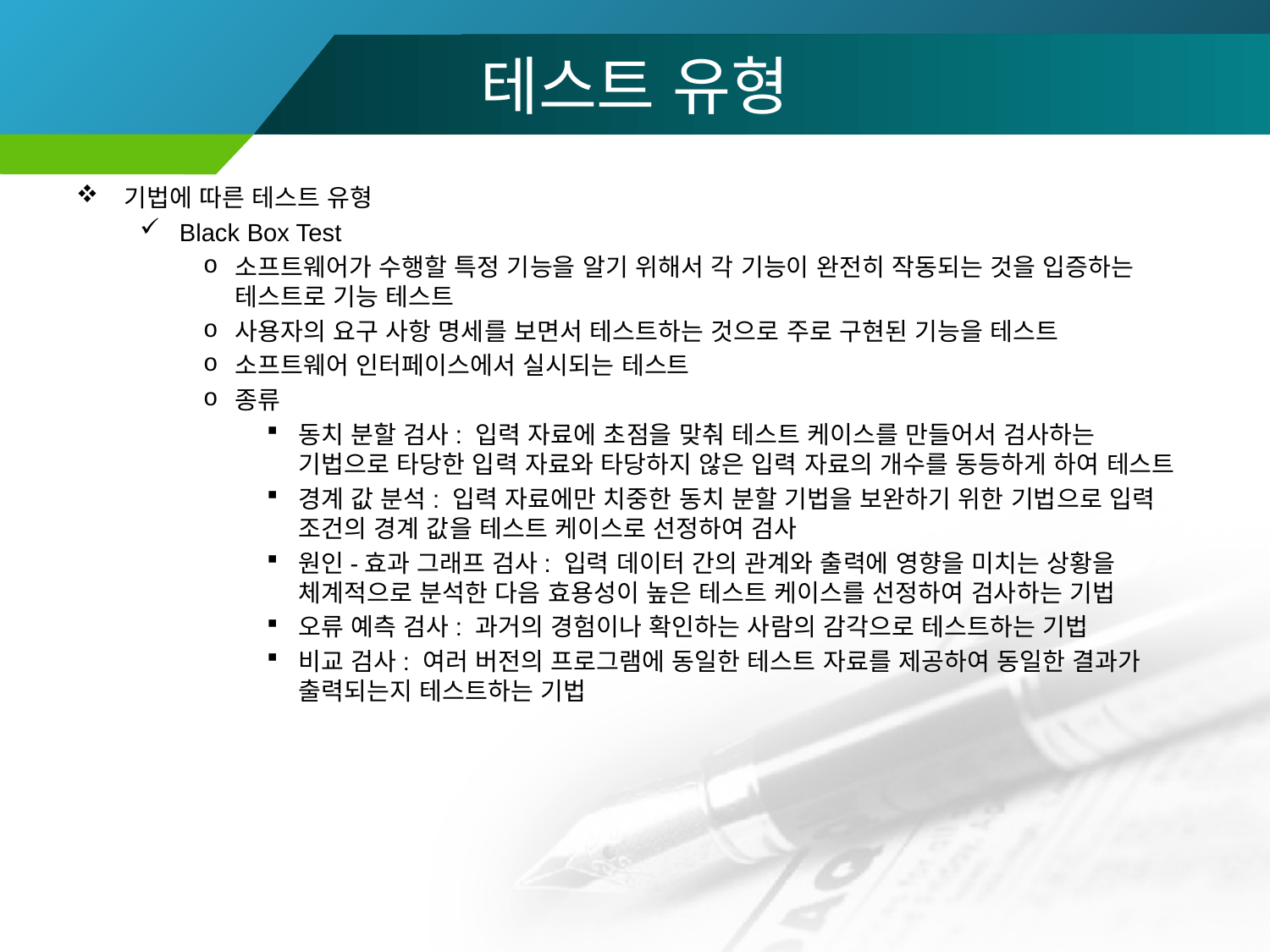

# 테스트 유형
기법에 따른 테스트 유형
Black Box Test
소프트웨어가 수행할 특정 기능을 알기 위해서 각 기능이 완전히 작동되는 것을 입증하는 테스트로 기능 테스트
사용자의 요구 사항 명세를 보면서 테스트하는 것으로 주로 구현된 기능을 테스트
소프트웨어 인터페이스에서 실시되는 테스트
종류
동치 분할 검사: 입력 자료에 초점을 맞춰 테스트 케이스를 만들어서 검사하는 기법으로 타당한 입력 자료와 타당하지 않은 입력 자료의 개수를 동등하게 하여 테스트
경계 값 분석: 입력 자료에만 치중한 동치 분할 기법을 보완하기 위한 기법으로 입력 조건의 경계 값을 테스트 케이스로 선정하여 검사
원인-효과 그래프 검사: 입력 데이터 간의 관계와 출력에 영향을 미치는 상황을 체계적으로 분석한 다음 효용성이 높은 테스트 케이스를 선정하여 검사하는 기법
오류 예측 검사: 과거의 경험이나 확인하는 사람의 감각으로 테스트하는 기법
비교 검사: 여러 버전의 프로그램에 동일한 테스트 자료를 제공하여 동일한 결과가 출력되는지 테스트하는 기법